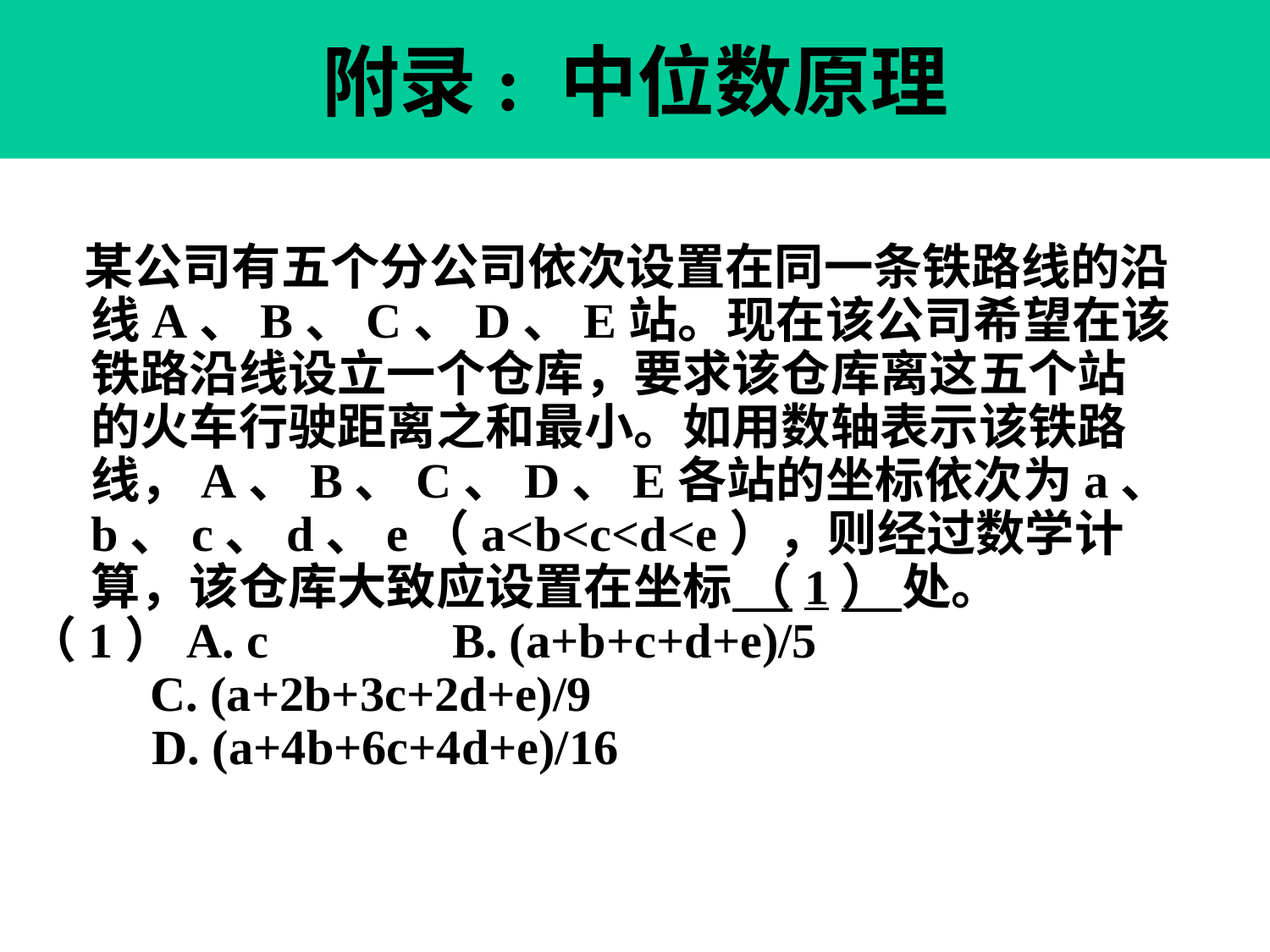

附录: 中位数原理
    某公司有五个分公司依次设置在同一条铁路线的沿线A、B、C、D、E站。现在该公司希望在该铁路沿线设立一个仓库，要求该仓库离这五个站的火车行驶距离之和最小。如用数轴表示该铁路线，A、B、C、D、E各站的坐标依次为a、b、c、d、e（a<b<c<d<e），则经过数学计算，该仓库大致应设置在坐标 （1） 处。
（1）A. c               B. (a+b+c+d+e)/5
          C. (a+2b+3c+2d+e)/9
     D. (a+4b+6c+4d+e)/16